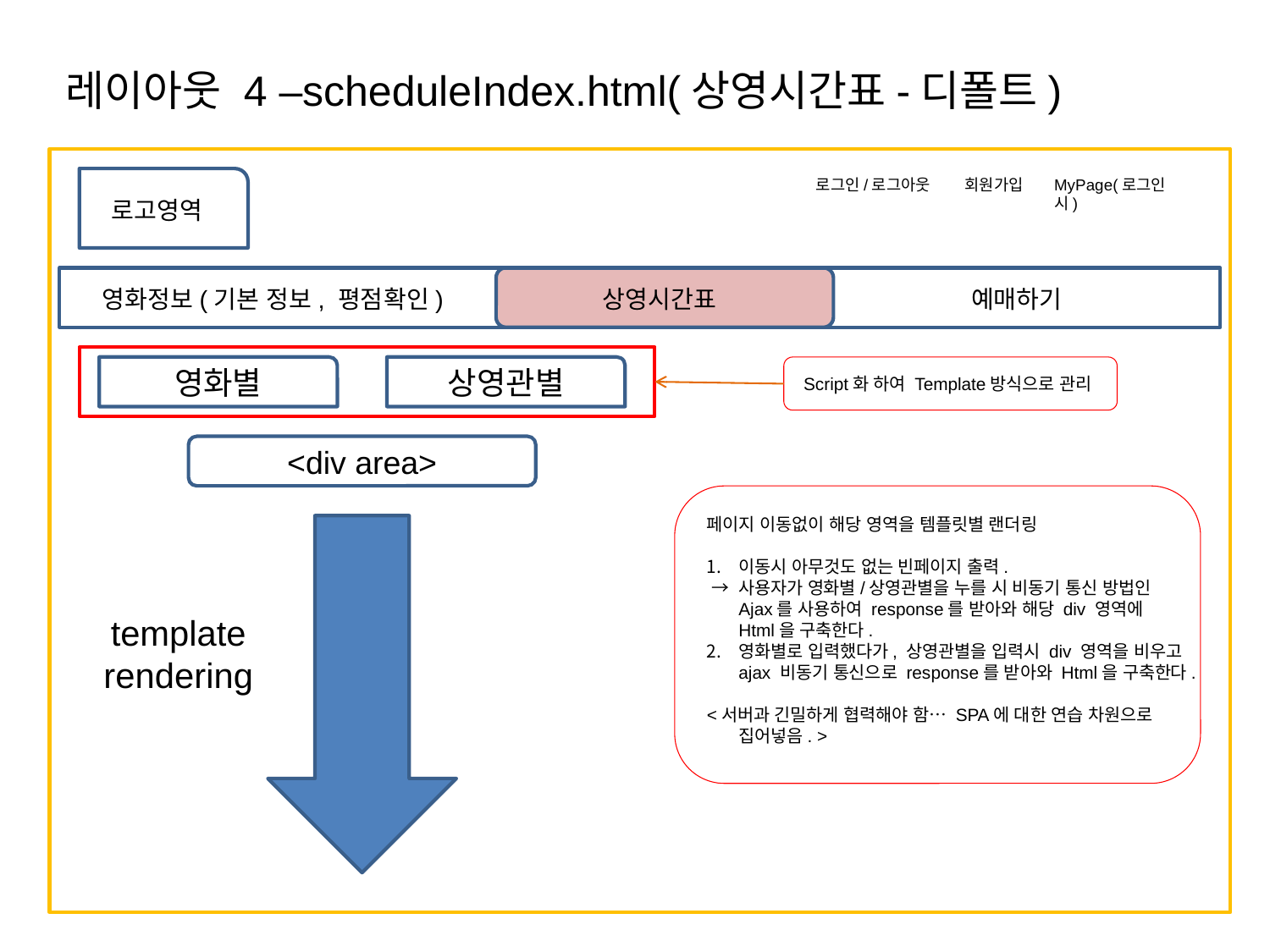

# 레이아웃 4 –scheduleIndex.html(상영시간표-디폴트)

로고영역
로그인/로그아웃
회원가입
MyPage(로그인시)

영화정보(기본 정보, 평점확인)
상영시간표
예매하기

영화별

상영관별

Script화 하여 Template방식으로 관리

<div area>

페이지 이동없이 해당 영역을 템플릿별 랜더링

이동시 아무것도 없는 빈페이지 출력.
 → 사용자가 영화별/상영관별을 누를 시 비동기 통신 방법인 Ajax를 사용하여 response를 받아와 해당 div 영역에 Html을 구축한다.
영화별로 입력했다가, 상영관별을 입력시 div 영역을 비우고 ajax 비동기 통신으로 response를 받아와 Html을 구축한다.

<서버과 긴밀하게 협력해야 함… SPA에 대한 연습 차원으로 집어넣음. >

template
rendering